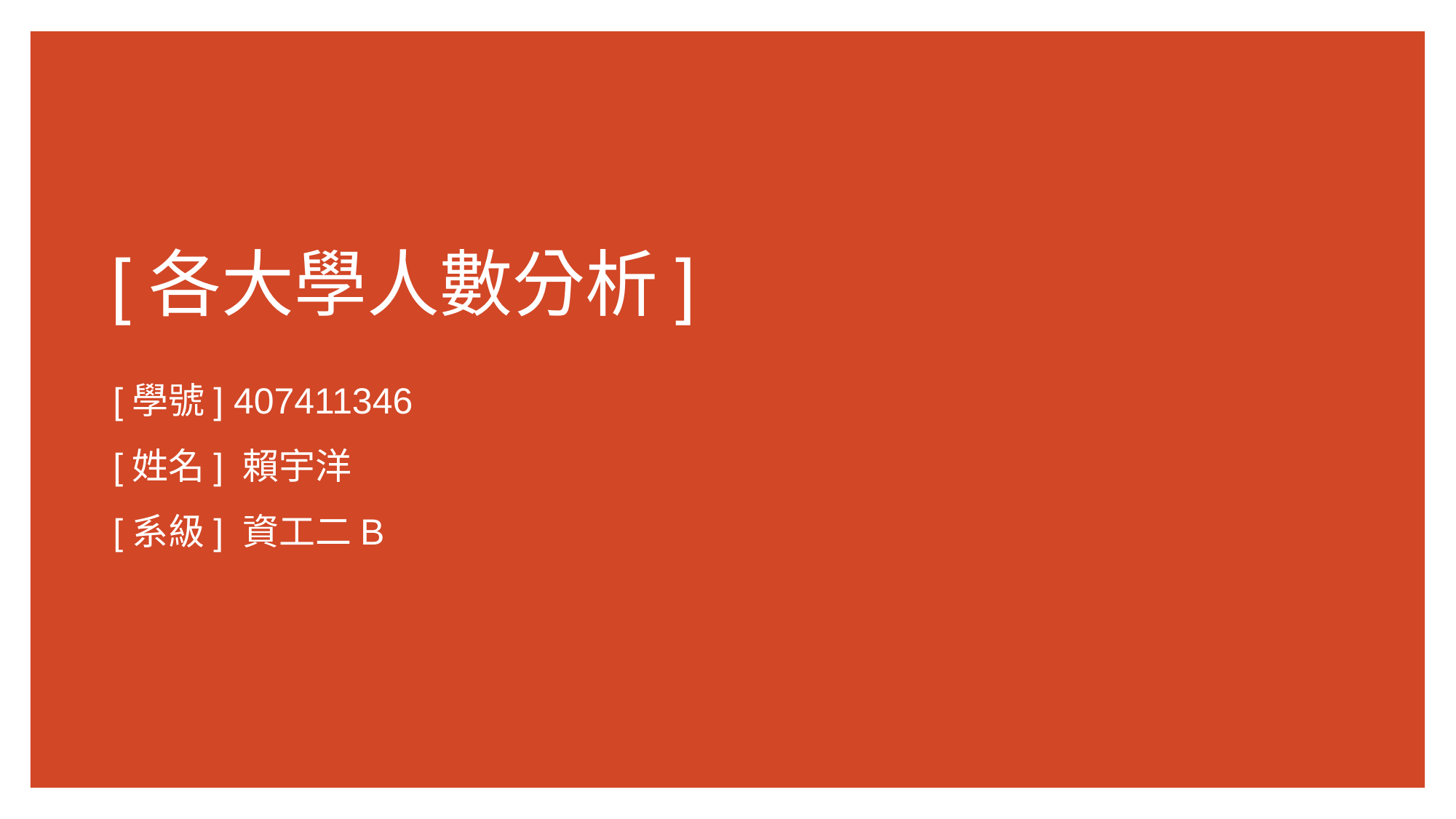

# [各大學人數分析]
[學號] 407411346
[姓名] 賴宇洋
[系級] 資工二B